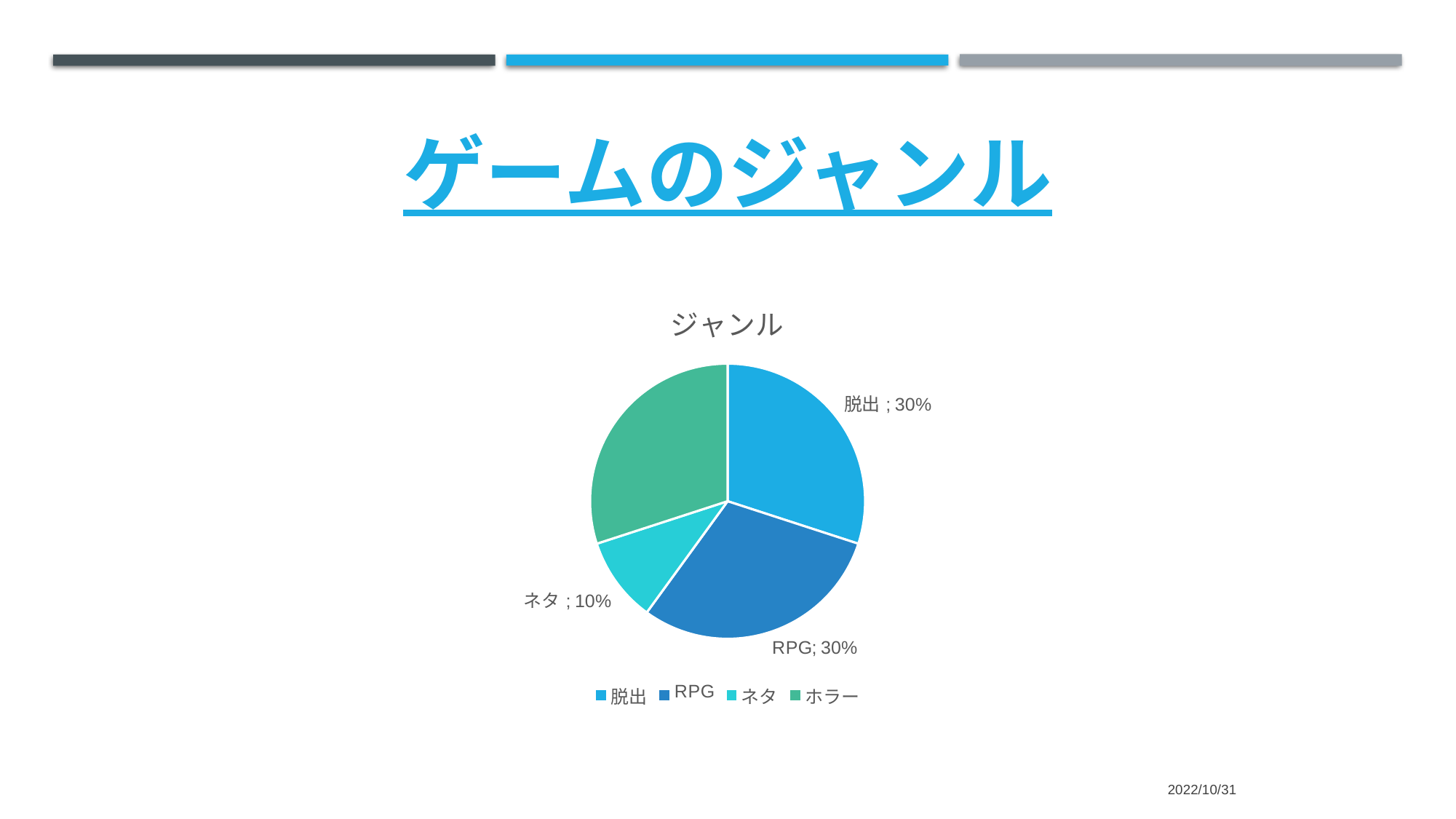

# ゲームのジャンル

### Chart:

| Category | ジャンル |
|---|---|
| 脱出 | 30.0 |
| RPG | 30.0 |
| ネタ | 10.0 |
| ホラー | 30.0 |
2022/10/31